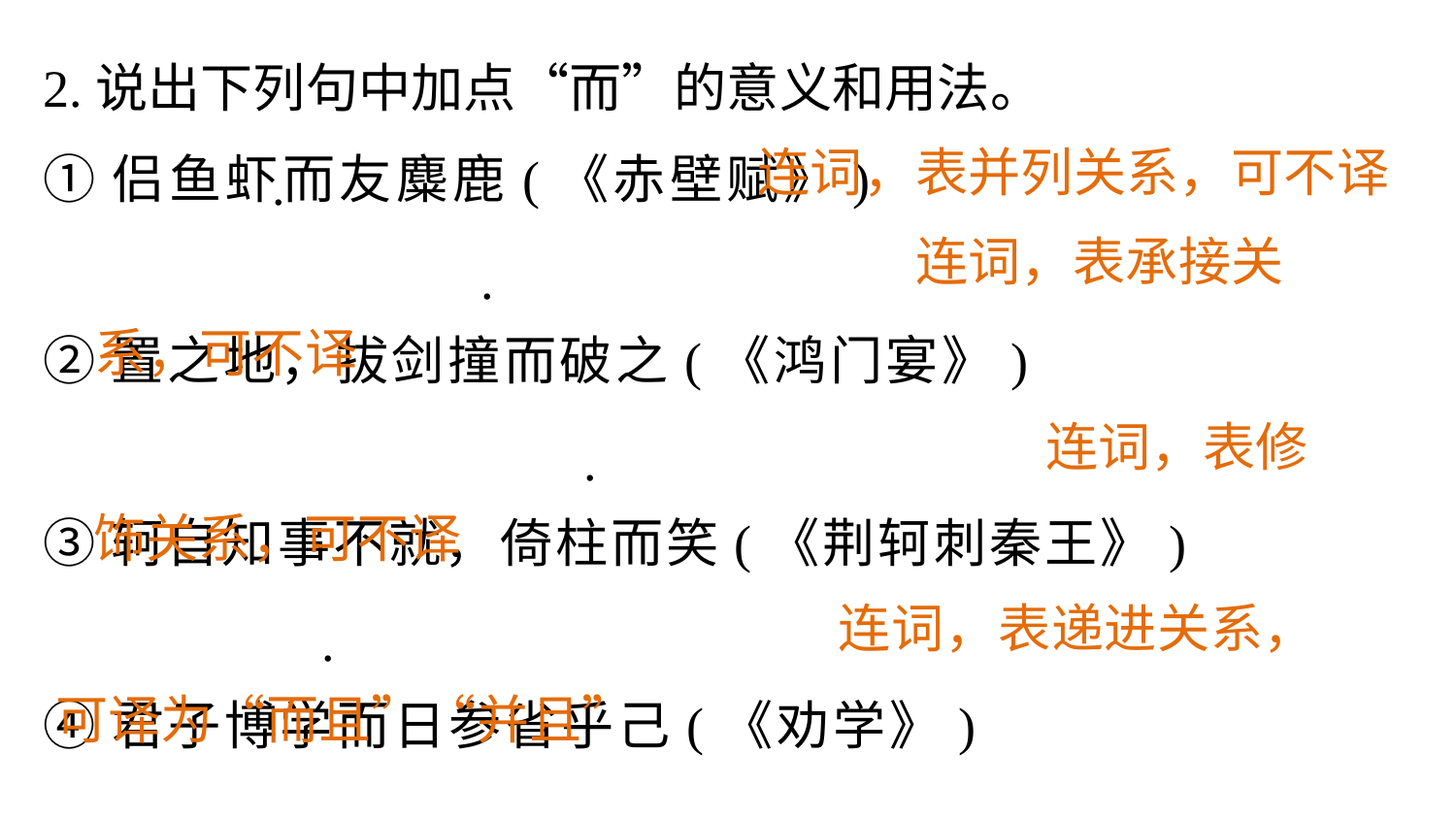

2.说出下列句中加点“而”的意义和用法。
①侣鱼虾而友麋鹿(《赤壁赋》)
②置之地，拔剑撞而破之(《鸿门宴》)
③轲自知事不就，倚柱而笑(《荆轲刺秦王》)
④君子博学而日参省乎己(《劝学》)
连词，表并列关系，可不译
.
                                                                    连词，表承接关
系，可不译
.
                                                                               连词，表修
饰关系，可不译
.
                                                              连词，表递进关系，可译为“而且”“并且”
.